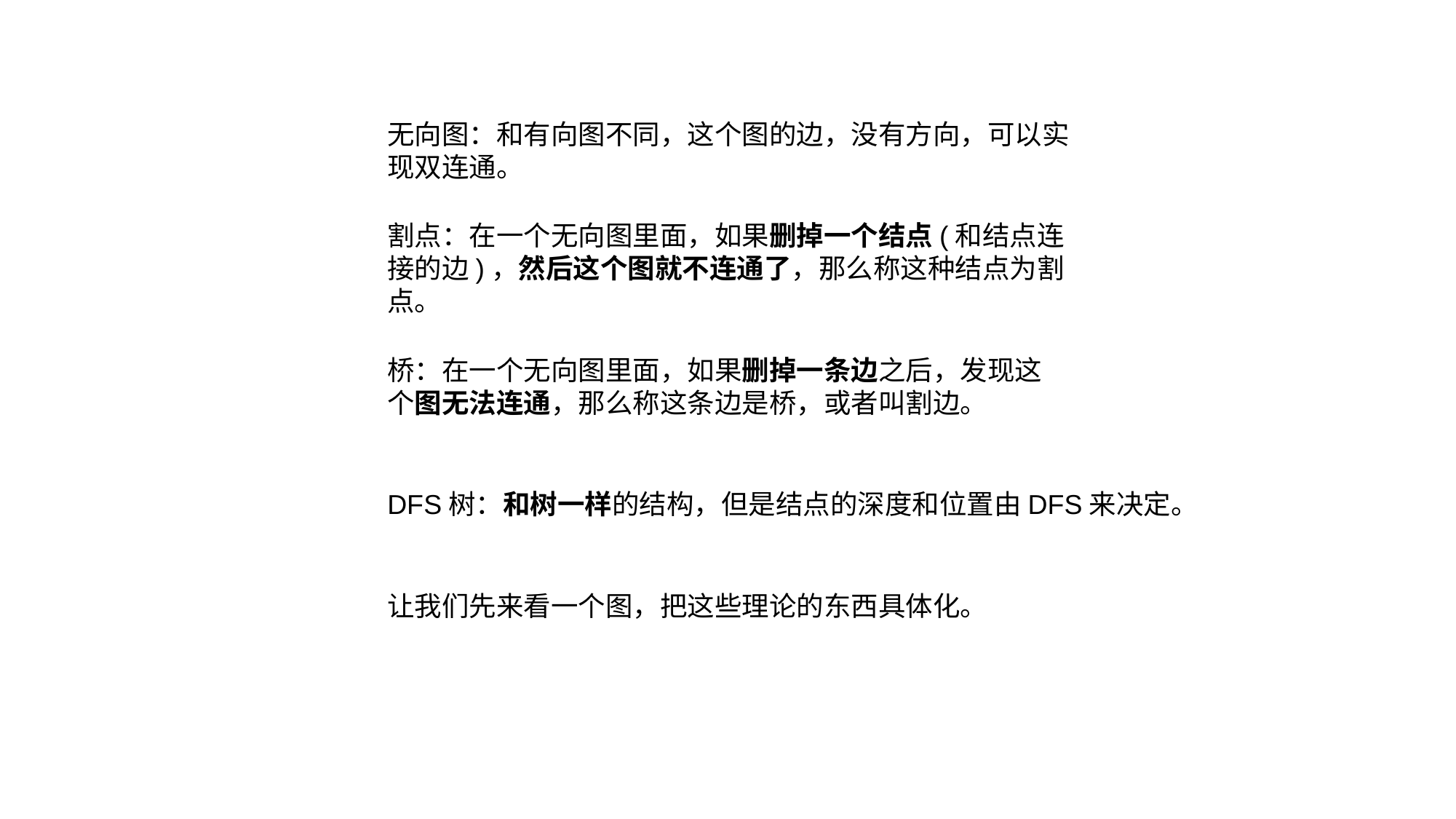

无向图：和有向图不同，这个图的边，没有方向，可以实现双连通。
割点：在一个无向图里面，如果删掉一个结点(和结点连接的边)，然后这个图就不连通了，那么称这种结点为割点。
桥：在一个无向图里面，如果删掉一条边之后，发现这个图无法连通，那么称这条边是桥，或者叫割边。
DFS树：和树一样的结构，但是结点的深度和位置由DFS来决定。
让我们先来看一个图，把这些理论的东西具体化。